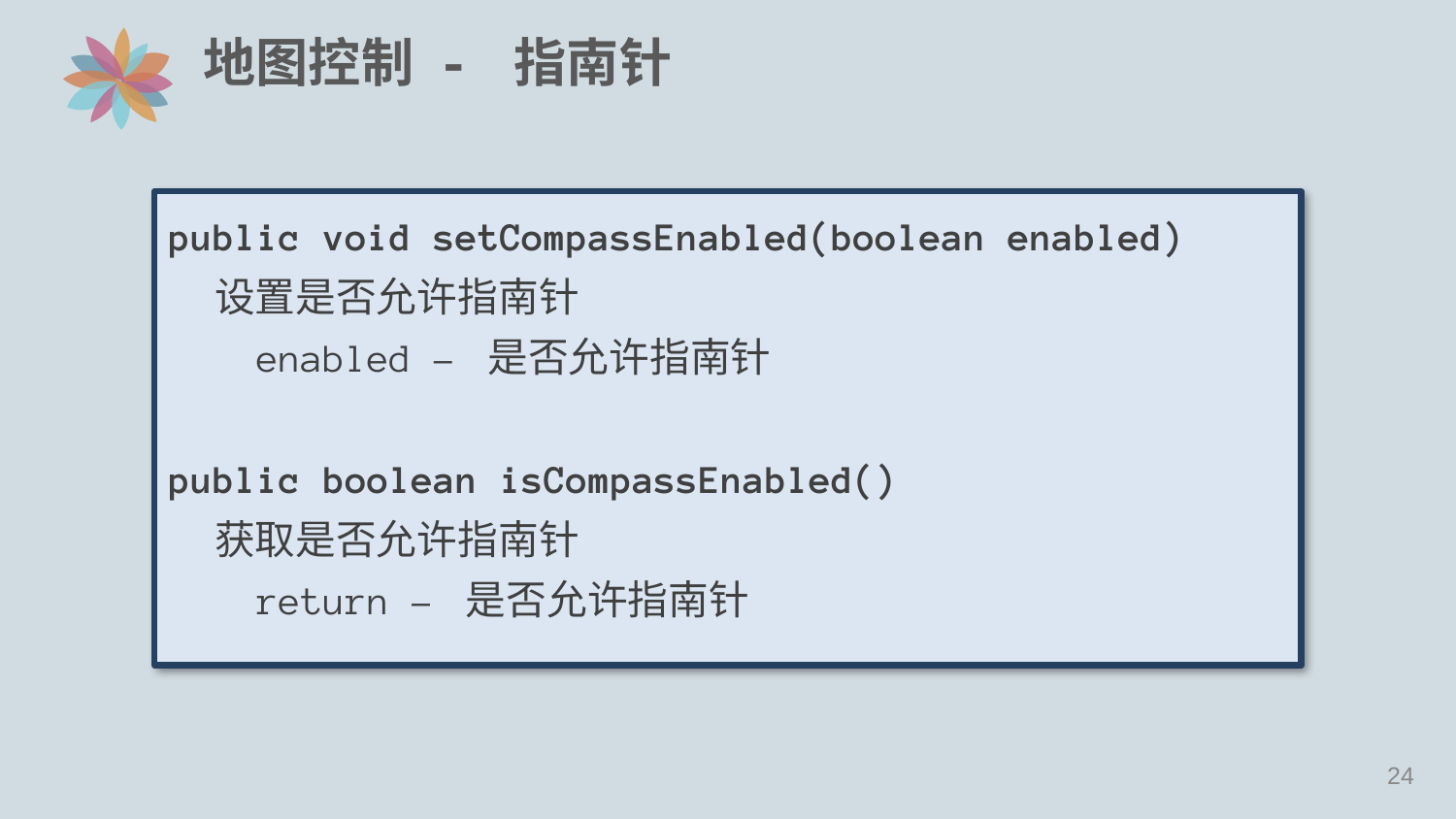

# 地图控制 - 指南针
public void setCompassEnabled(boolean enabled)
    设置是否允许指南针
    enabled - 是否允许指南针

public boolean isCompassEnabled()
    获取是否允许指南针
    return - 是否允许指南针
24